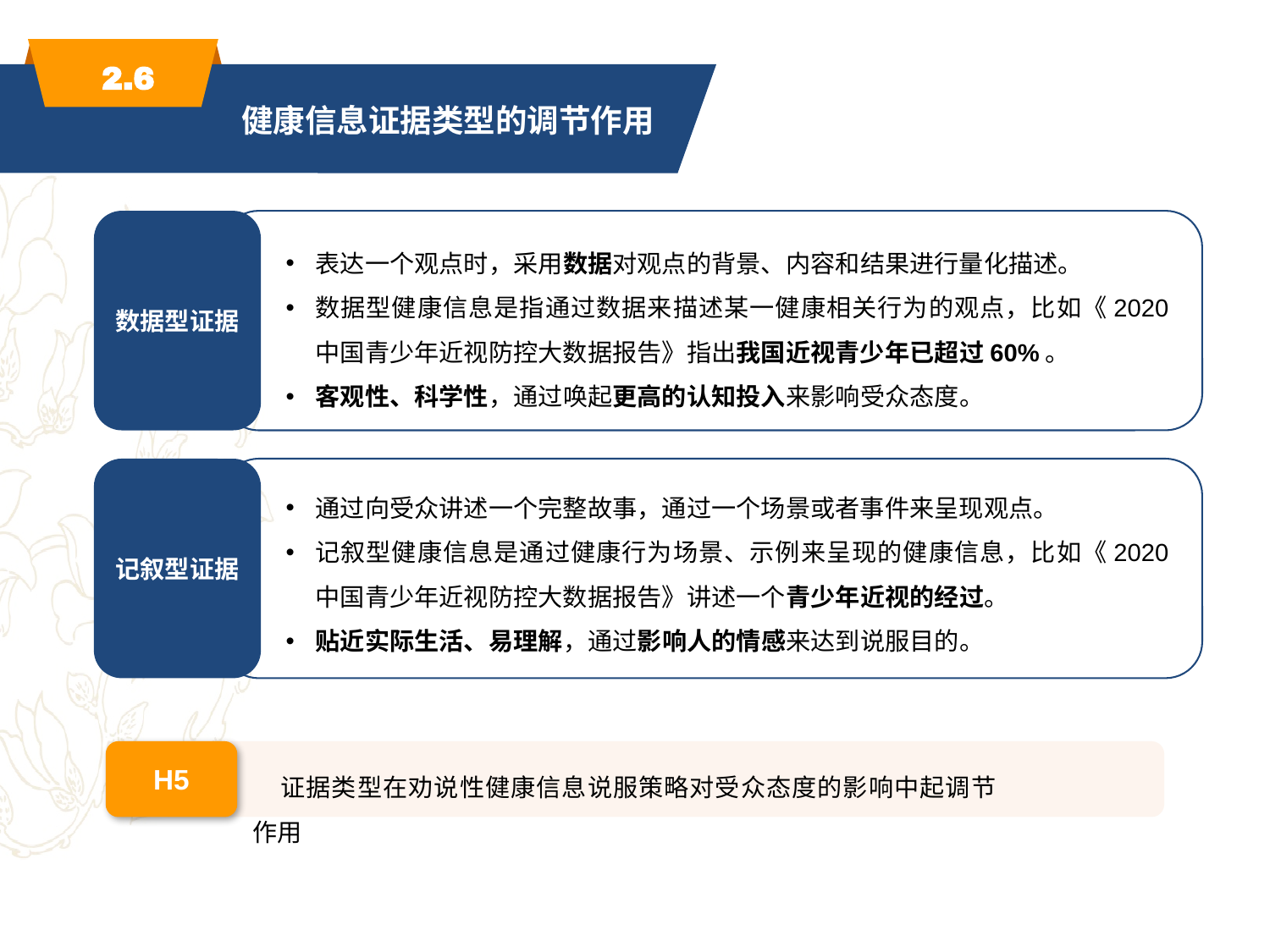

2.6
健康信息证据类型的调节作用
数据型证据

表达一个观点时，采用数据对观点的背景、内容和结果进行量化描述。
数据型健康信息是指通过数据来描述某一健康相关行为的观点，比如《2020中国青少年近视防控大数据报告》指出我国近视青少年已超过60%。
客观性、科学性，通过唤起更高的认知投入来影响受众态度。
记叙型证据

通过向受众讲述一个完整故事，通过一个场景或者事件来呈现观点。
记叙型健康信息是通过健康行为场景、示例来呈现的健康信息，比如《2020中国青少年近视防控大数据报告》讲述一个青少年近视的经过。
贴近实际生活、易理解，通过影响人的情感来达到说服目的。
H5

证据类型在劝说性健康信息说服策略对受众态度的影响中起调节作用